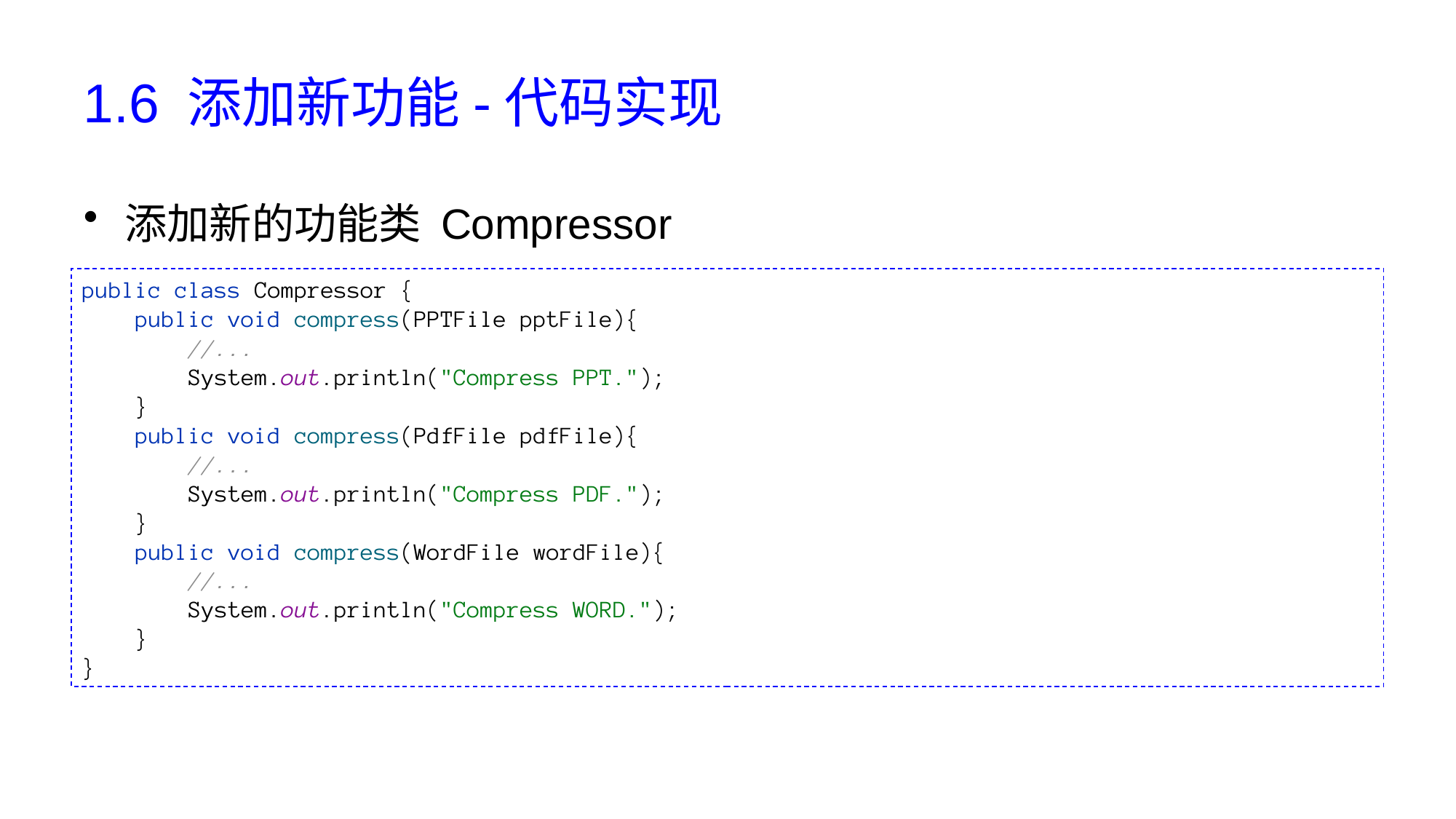

# 1.6 添加新功能-代码实现
添加新的功能类 Compressor
public class Compressor {
    public void compress(PPTFile pptFile){
        //...
        System.out.println("Compress PPT.");
    }
    public void compress(PdfFile pdfFile){
        //...
        System.out.println("Compress PDF.");
    }
    public void compress(WordFile wordFile){
        //...
        System.out.println("Compress WORD.");
    }
}
36